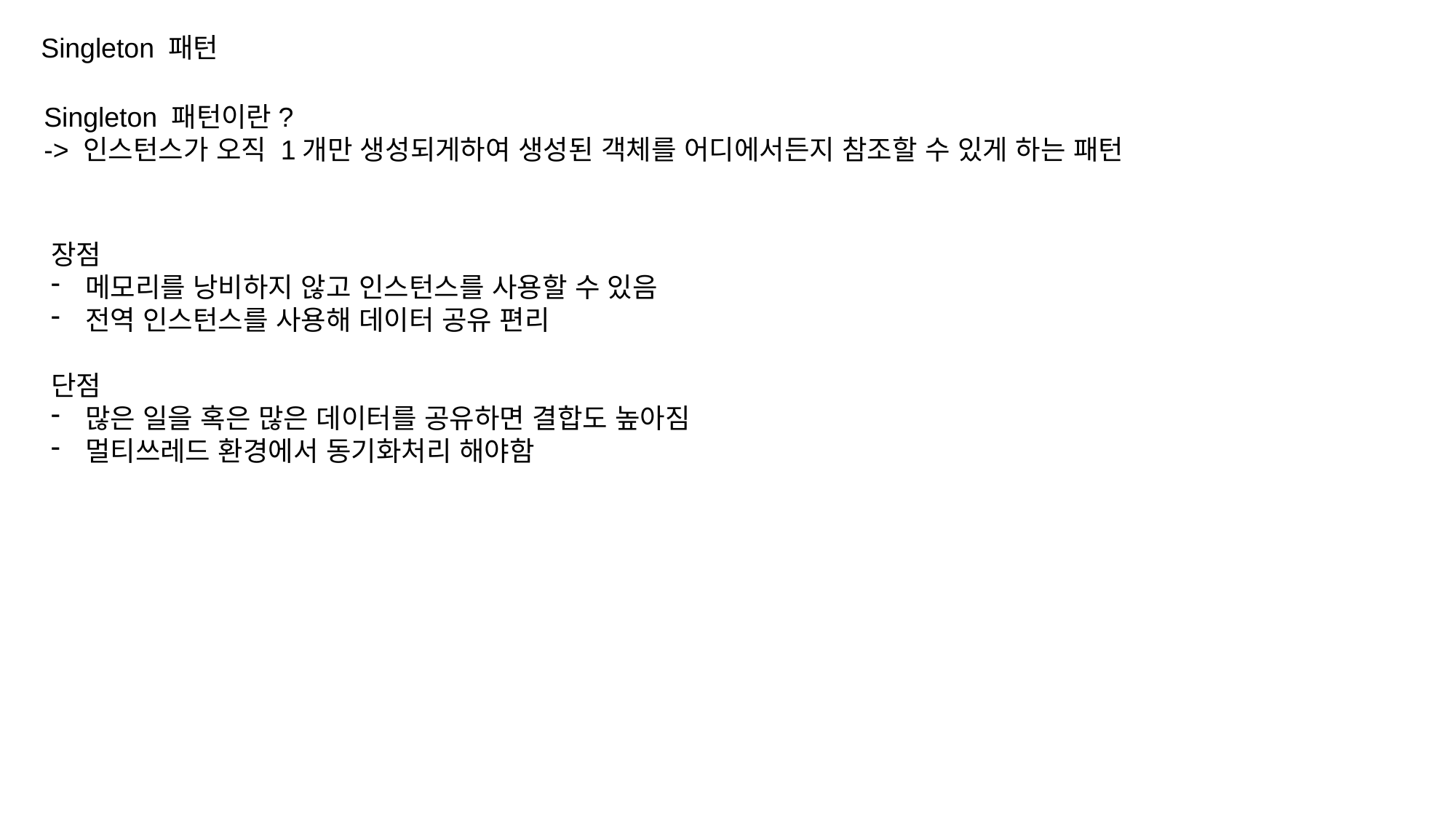

Singleton 패턴
Singleton 패턴이란?
-> 인스턴스가 오직 1개만 생성되게하여 생성된 객체를 어디에서든지 참조할 수 있게 하는 패턴
장점
메모리를 낭비하지 않고 인스턴스를 사용할 수 있음
전역 인스턴스를 사용해 데이터 공유 편리

단점
많은 일을 혹은 많은 데이터를 공유하면 결합도 높아짐
멀티쓰레드 환경에서 동기화처리 해야함